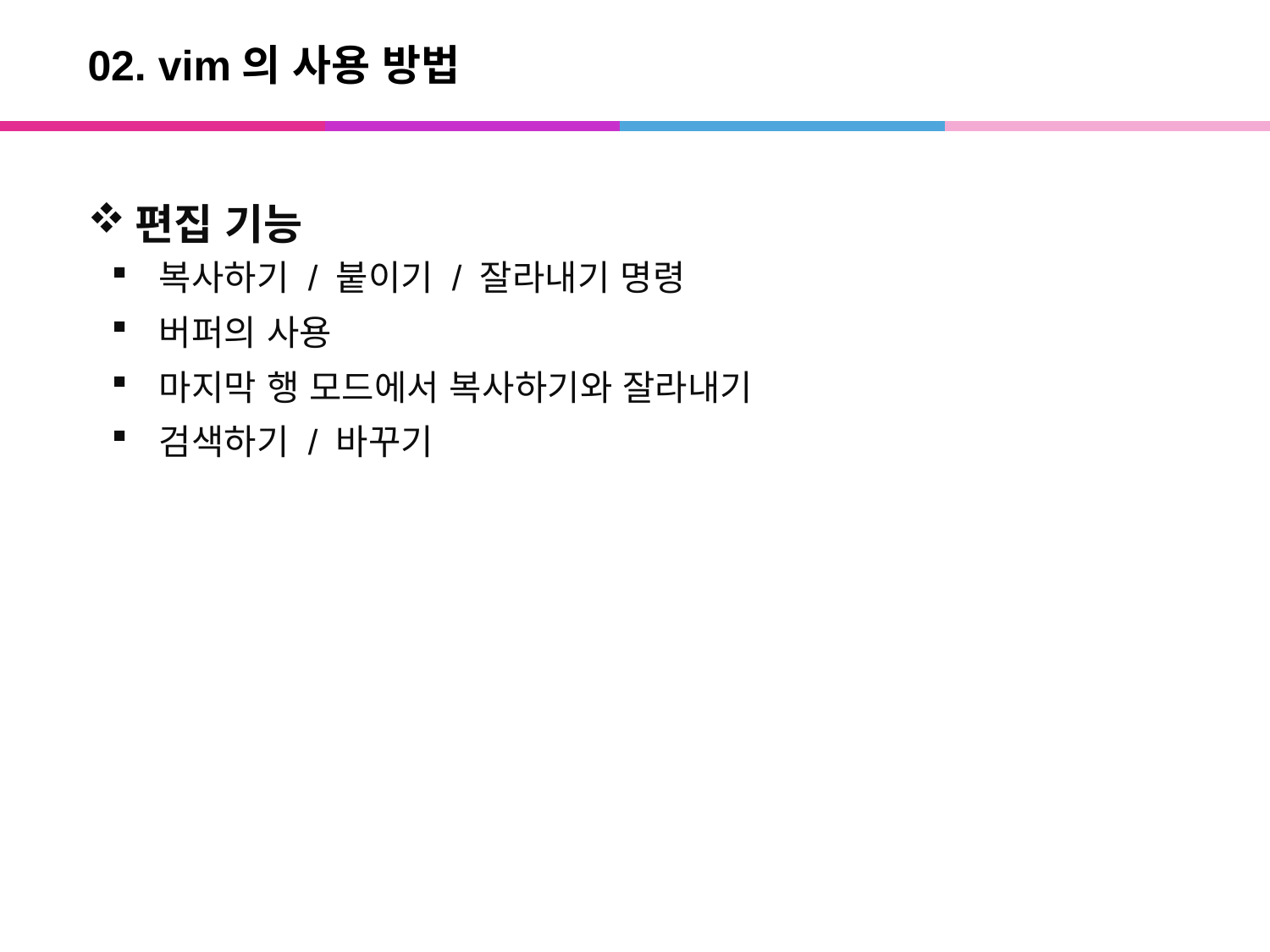

# 02. vim의 사용 방법
편집 기능
복사하기 / 붙이기 / 잘라내기 명령
버퍼의 사용
마지막 행 모드에서 복사하기와 잘라내기
검색하기 / 바꾸기